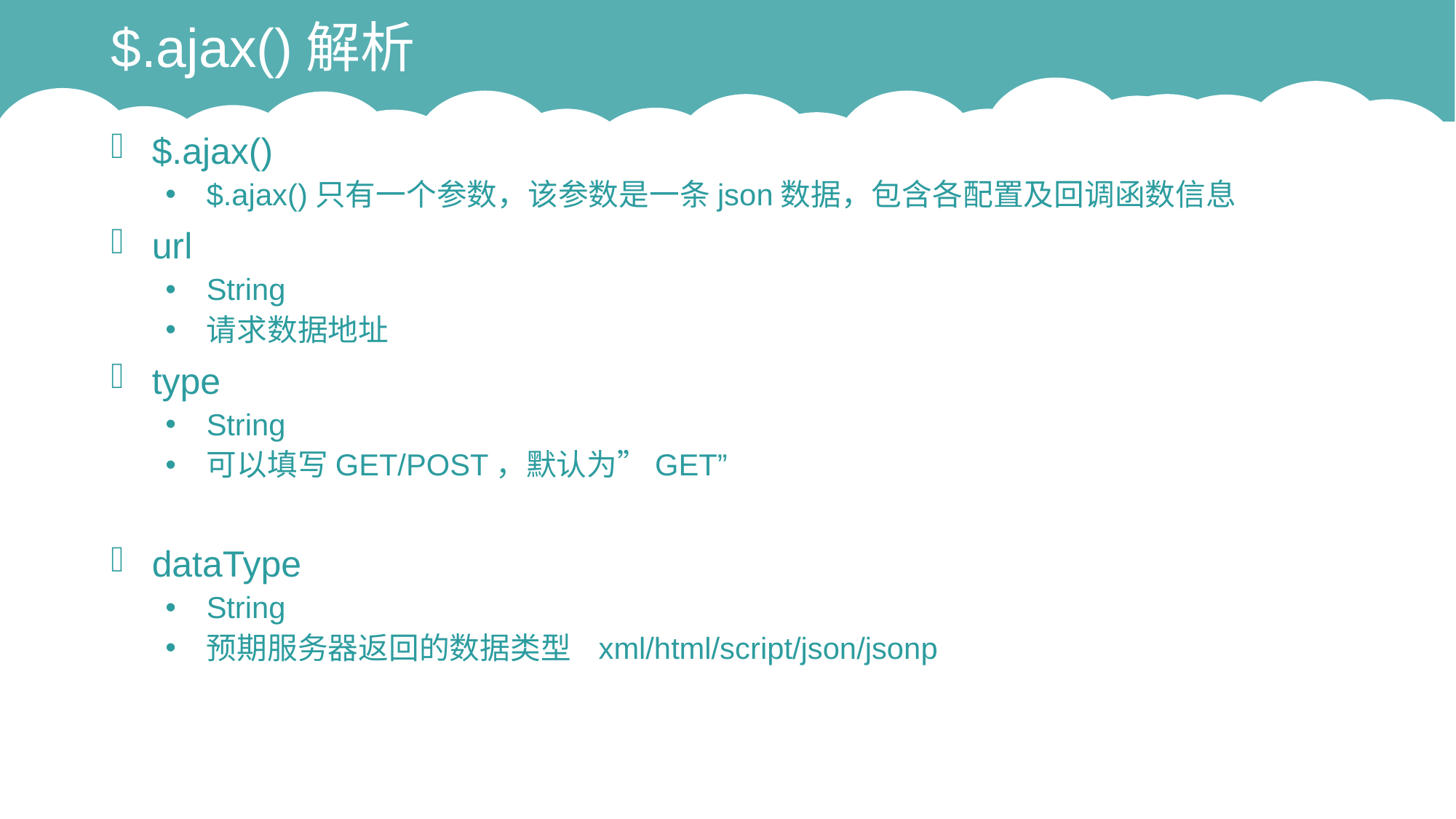

# $.ajax()解析
$.ajax()
$.ajax()只有一个参数，该参数是一条json数据，包含各配置及回调函数信息
url
String
请求数据地址
type
String
可以填写GET/POST，默认为”GET”

dataType
String
预期服务器返回的数据类型   xml/html/script/json/jsonp